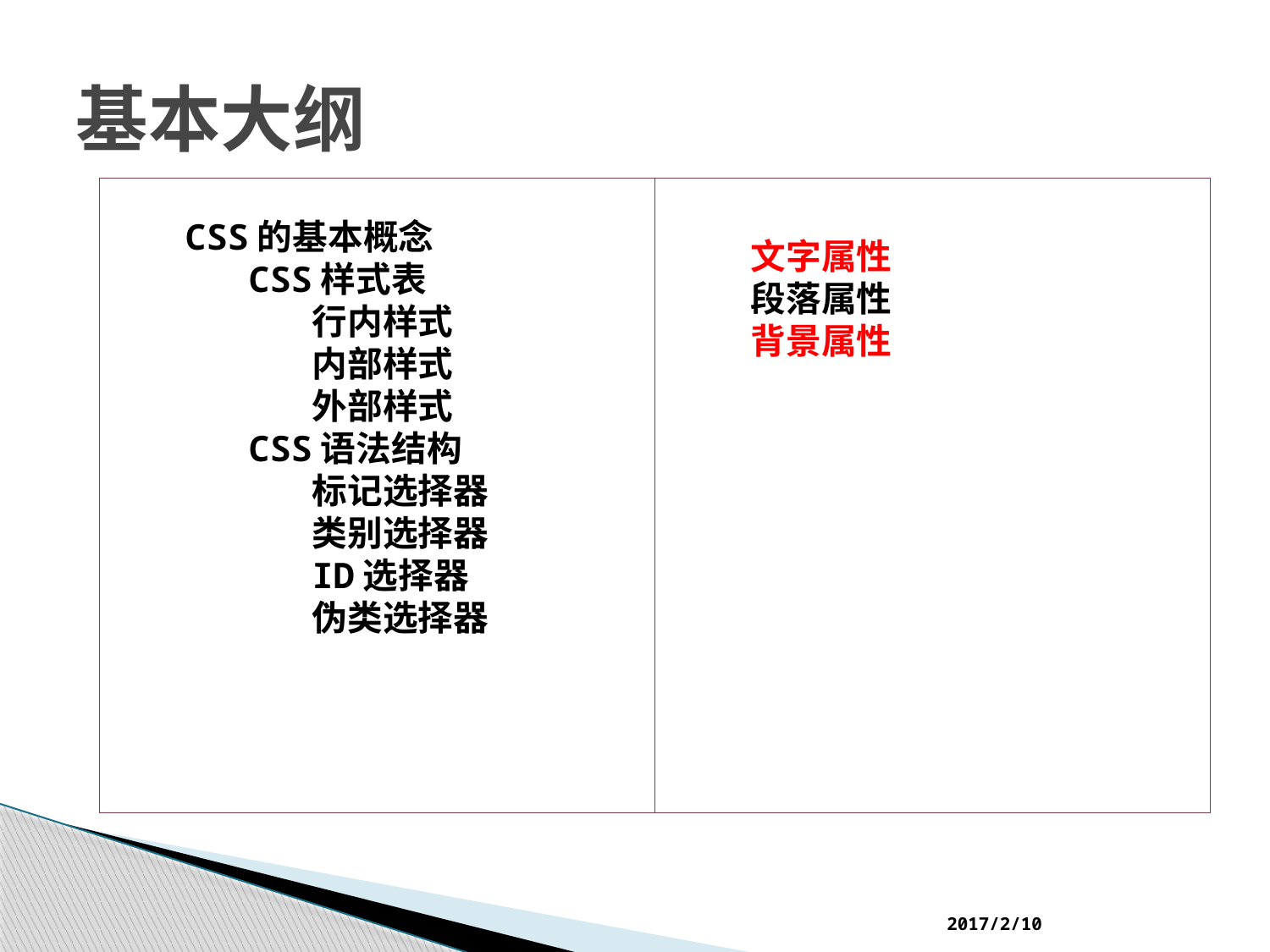

# 基本大纲

CSS的基本概念
CSS样式表
行内样式
内部样式
外部样式
CSS语法结构
标记选择器
类别选择器
ID选择器
伪类选择器

文字属性
段落属性
背景属性

2017/2/10